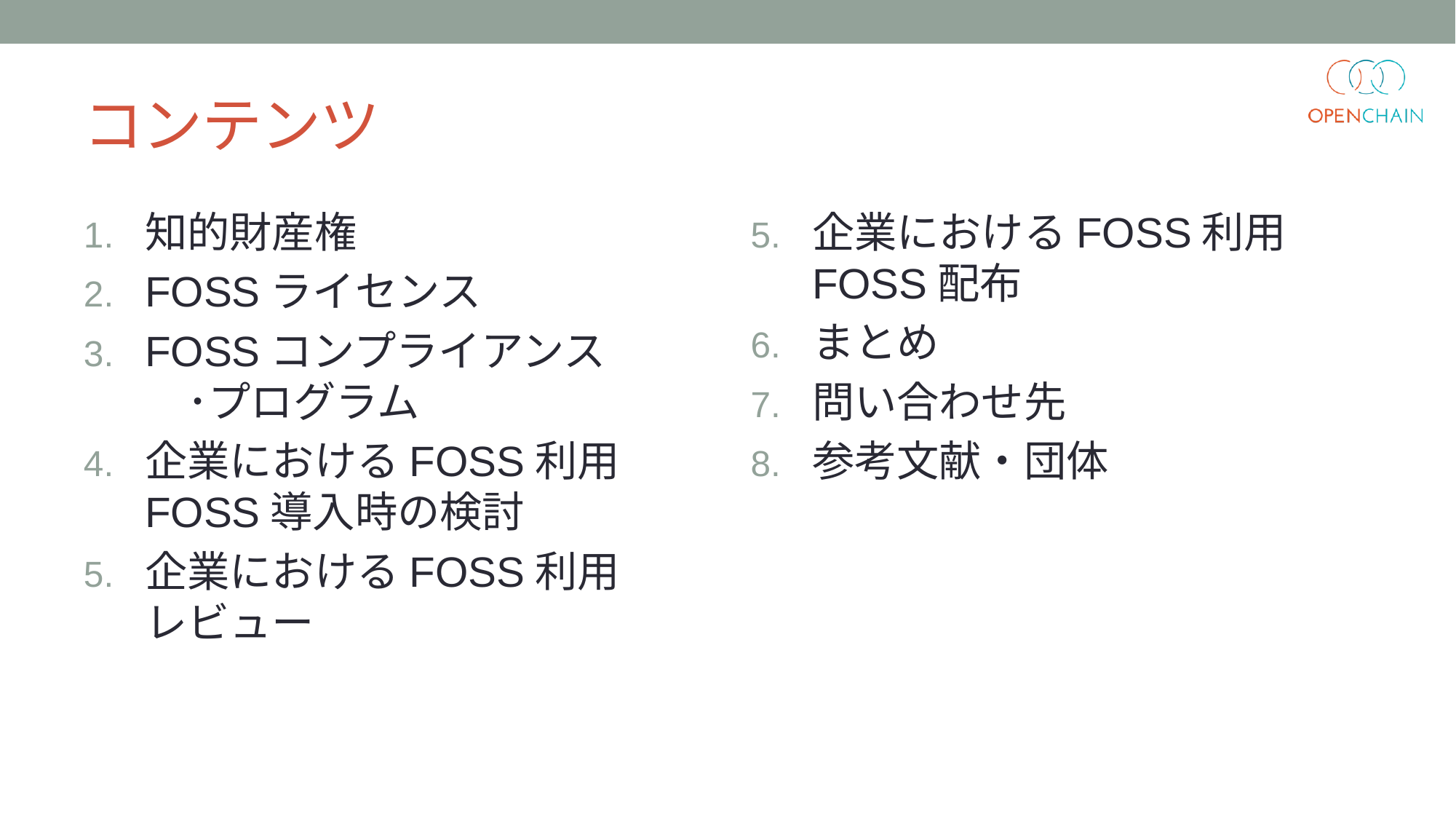

# コンテンツ
知的財産権
FOSSライセンス
FOSSコンプライアンス
　･プログラム
企業におけるFOSS利用
FOSS導入時の検討
企業におけるFOSS利用
レビュー

企業におけるFOSS利用
FOSS配布
まとめ
問い合わせ先
参考文献・団体